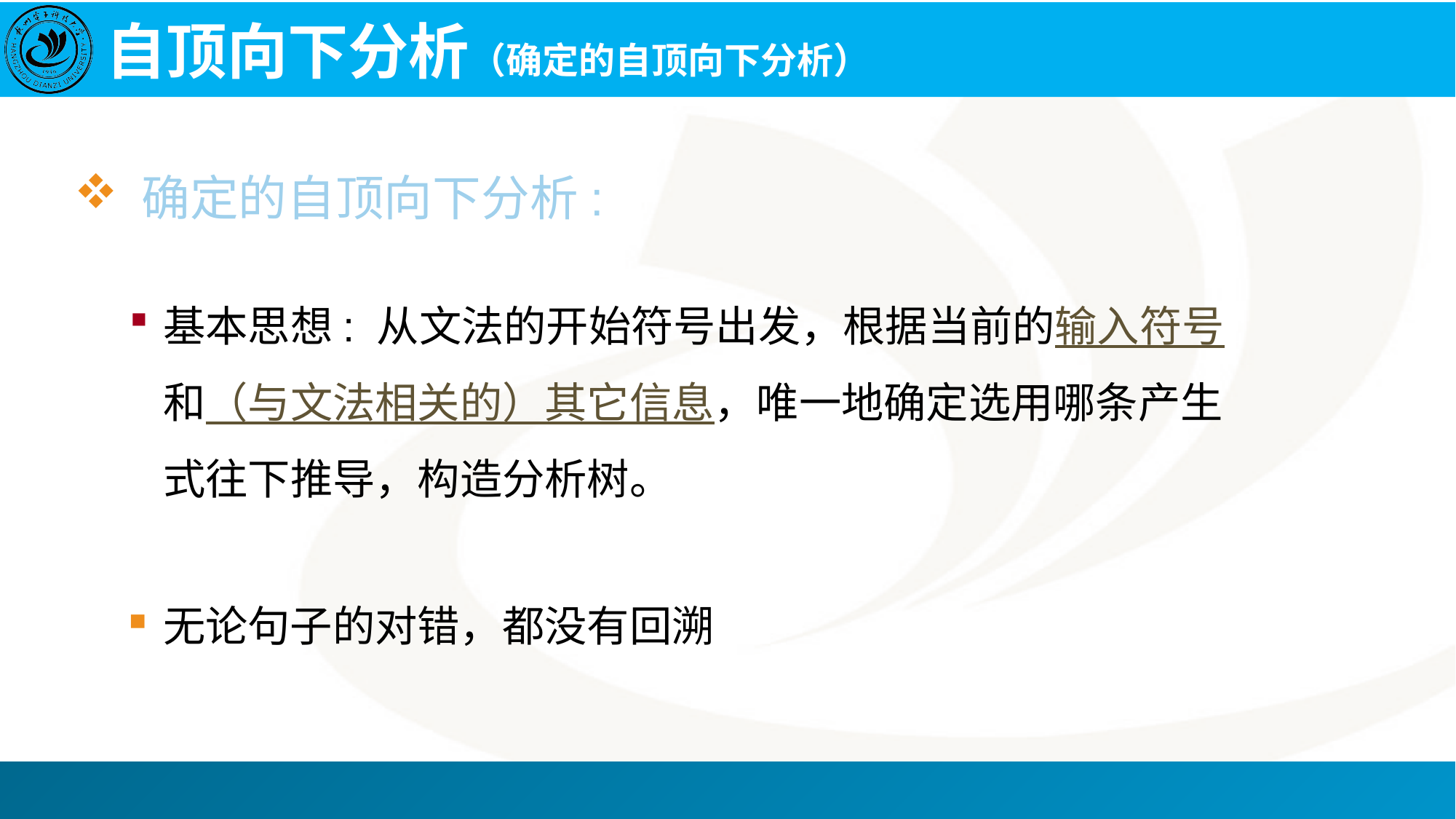

# 自顶向下分析（确定的自顶向下分析）
 确定的自顶向下分析:

基本思想: 从文法的开始符号出发，根据当前的输入符号和（与文法相关的）其它信息，唯一地确定选用哪条产生式往下推导，构造分析树。
无论句子的对错，都没有回溯
10